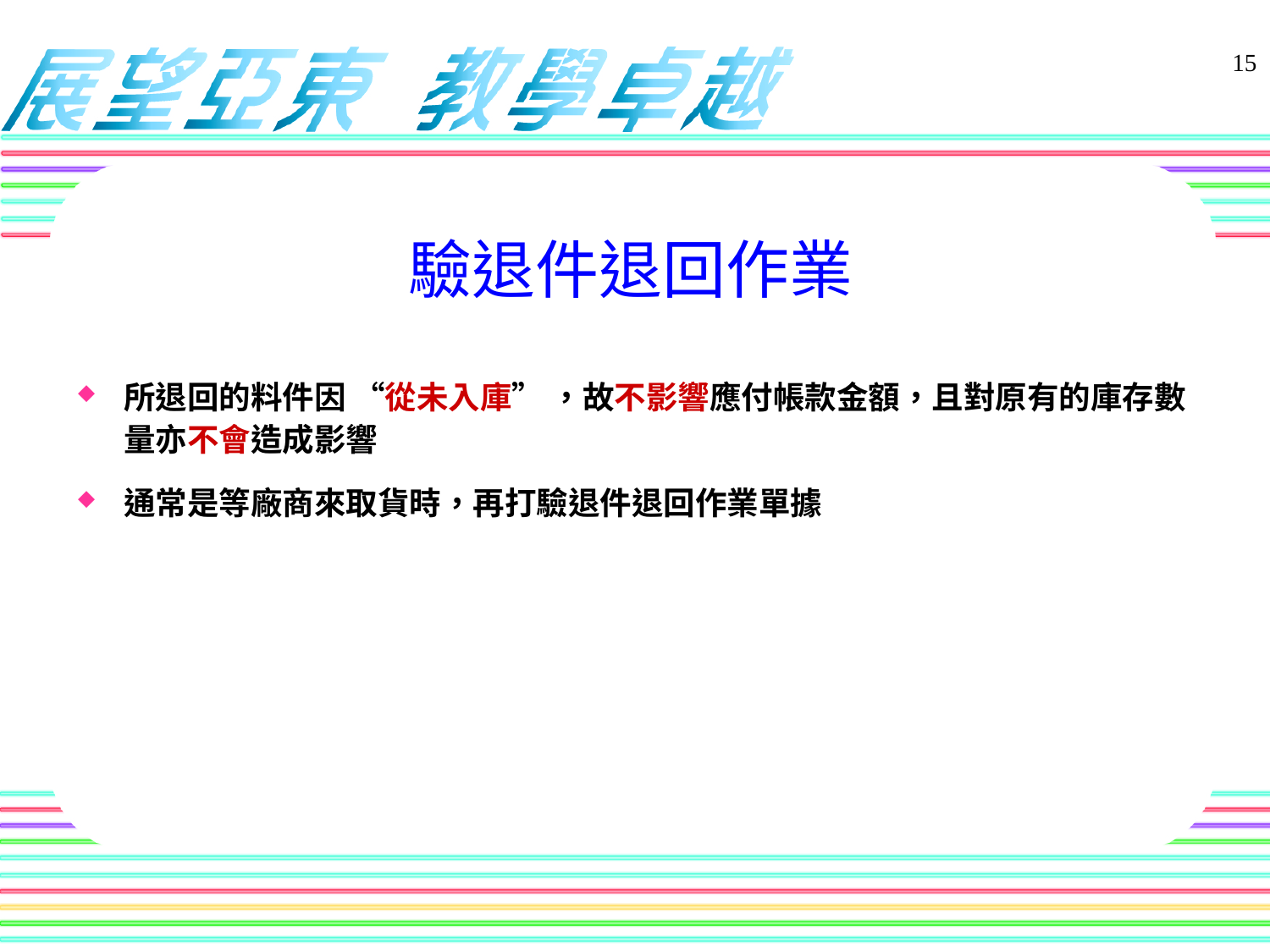

驗退件退回作業
15
所退回的料件因 “從未入庫” ，故不影響應付帳款金額，且對原有的庫存數量亦不會造成影響
通常是等廠商來取貨時，再打驗退件退回作業單據